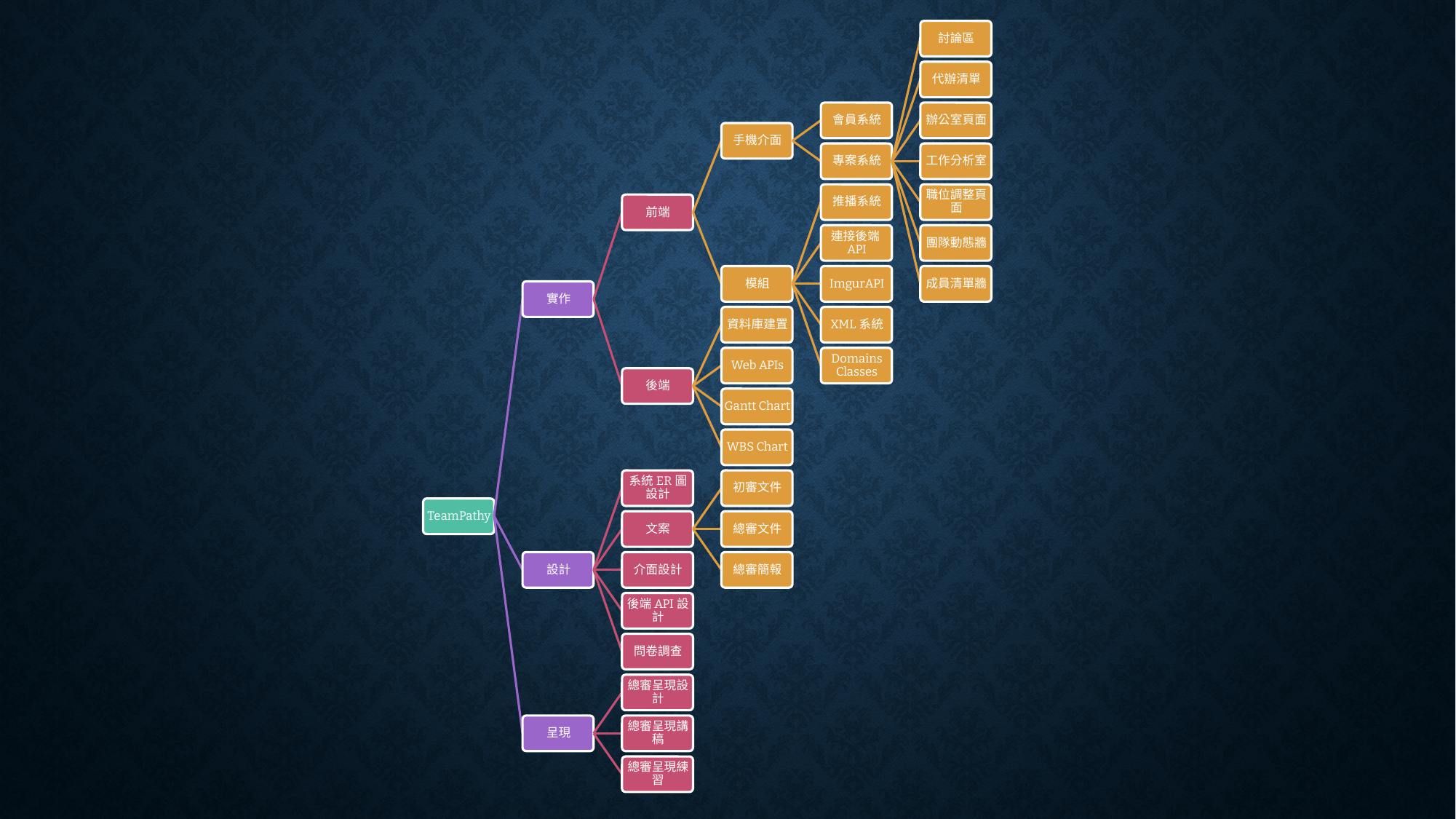

TeamPathy

實作

前端

手機介面

會員系統

專案系統

討論區

代辦清單

辦公室頁面

工作分析室

職位調整頁面

團隊動態牆

成員清單牆

模組

推播系統

連接後端API

ImgurAPI

XML系統

Domains Classes

後端

資料庫建置

Web APIs

Gantt Chart

WBS Chart

設計

系統ER圖設計

文案

初審文件

總審文件

總審簡報

介面設計

後端API設計

問卷調查

呈現

總審呈現設計

總審呈現講稿

總審呈現練習